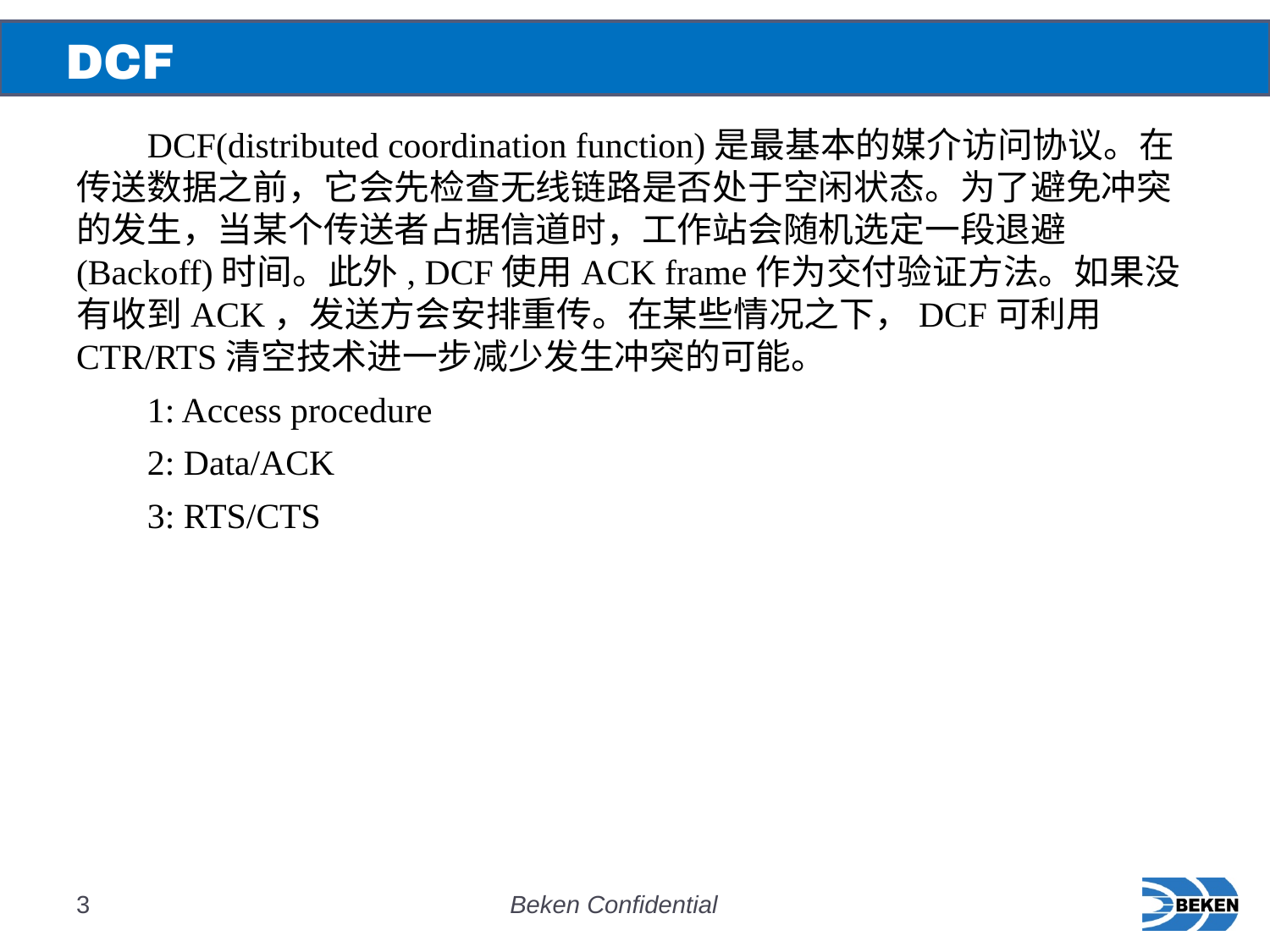

# DCF
        DCF(distributed coordination function)是最基本的媒介访问协议。在传送数据之前，它会先检查无线链路是否处于空闲状态。为了避免冲突的发生，当某个传送者占据信道时，工作站会随机选定一段退避(Backoff)时间。此外, DCF使用ACK frame作为交付验证方法。如果没有收到ACK，发送方会安排重传。在某些情况之下，DCF可利用CTR/RTS清空技术进一步减少发生冲突的可能。
        1: Access procedure
        2: Data/ACK
        3: RTS/CTS

3
Beken Confidential